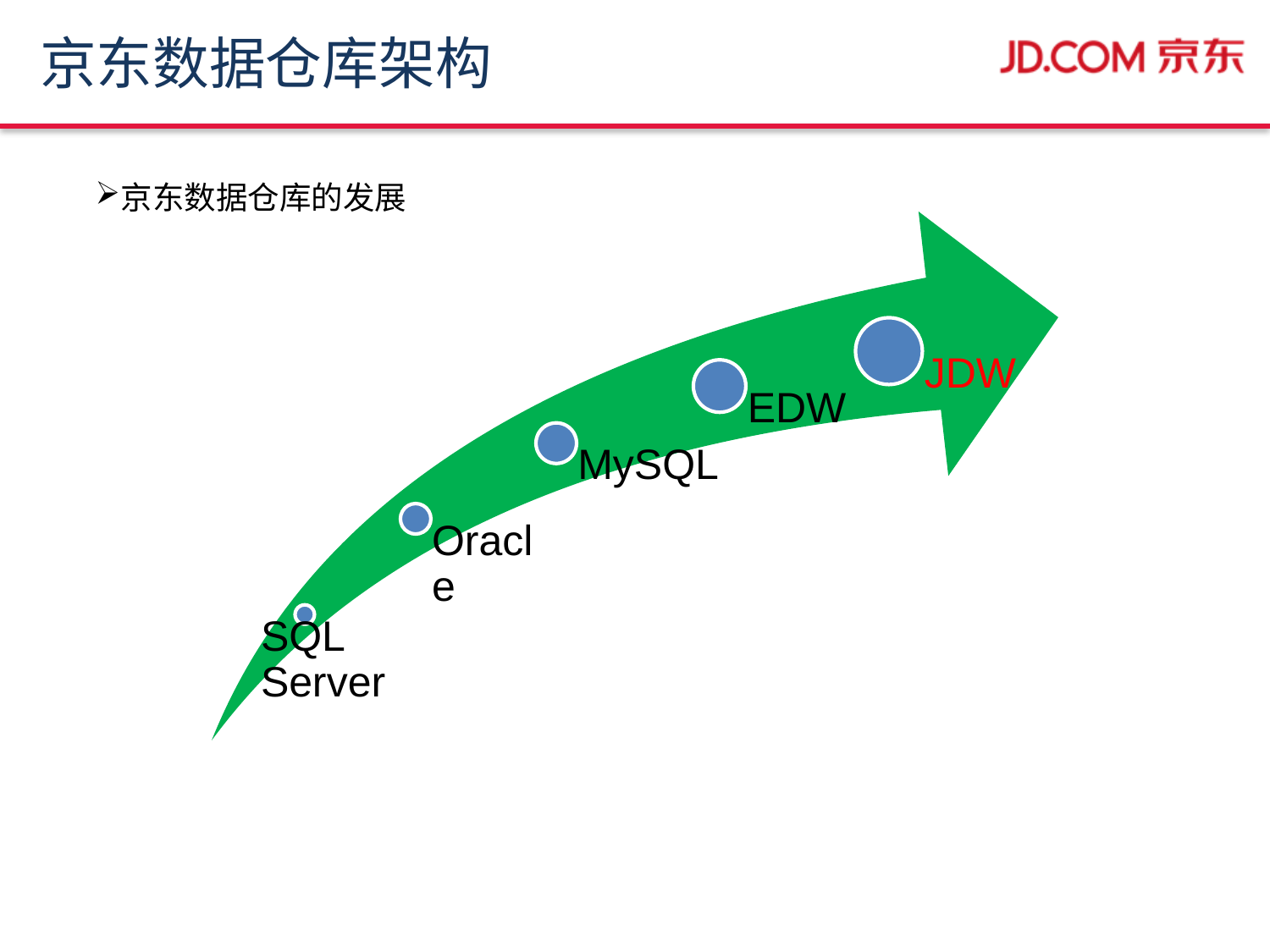

# 京东数据仓库架构
京东数据仓库的发展
SQL Server
Oracle
MySQL
EDW
JDW
保证大数据平台稳定性
JDW
京东数据
仓库业务
促进用户技能提升